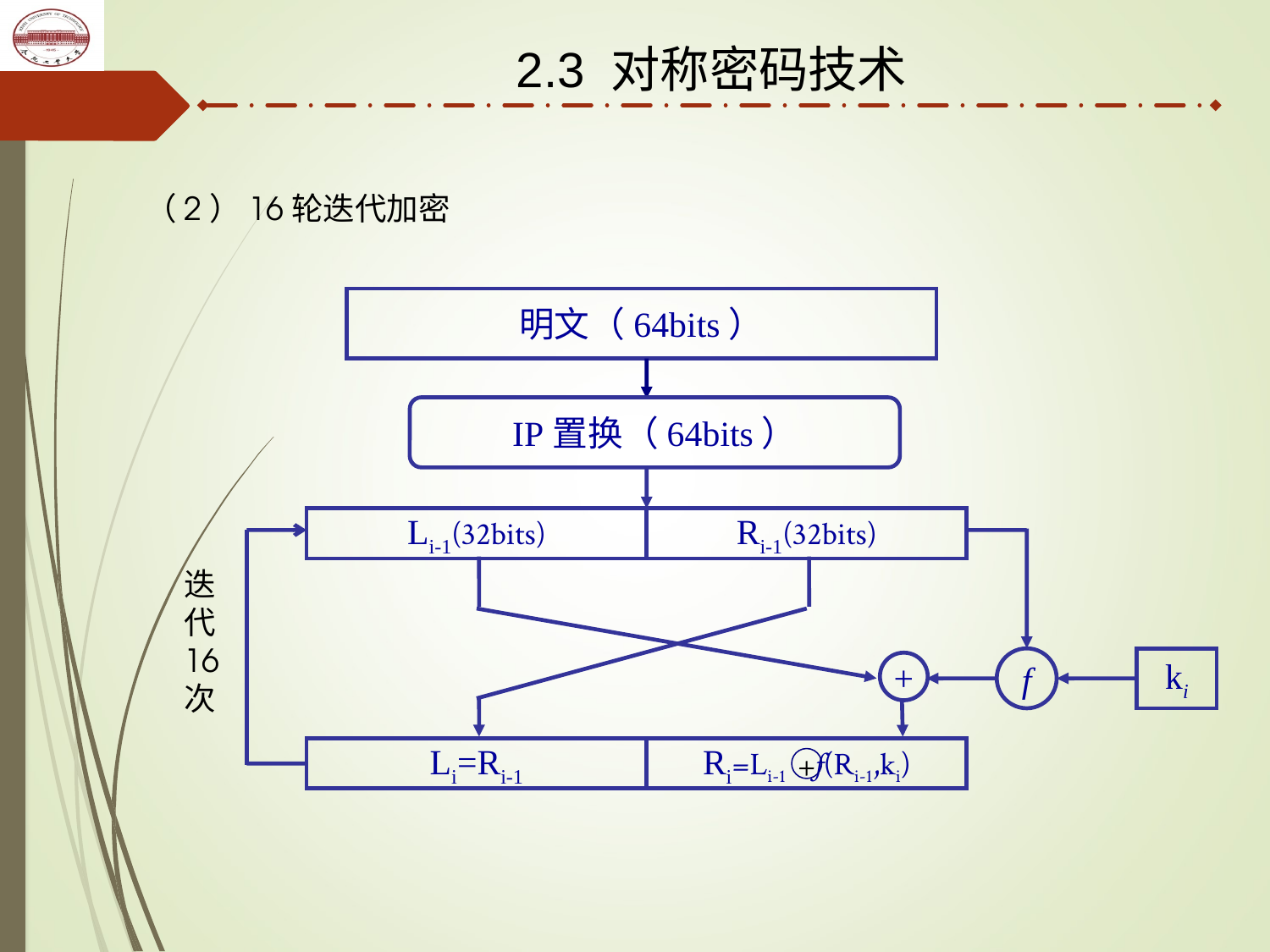

2.3 对称密码技术
（2）16轮迭代加密
明文（64bits）

IP置换（64bits）

Li-1(32bits)
Ri-1(32bits)

迭代16次

f
ki
+

Li=Ri-1
Ri=Li-1       f(Ri-1,ki)
+